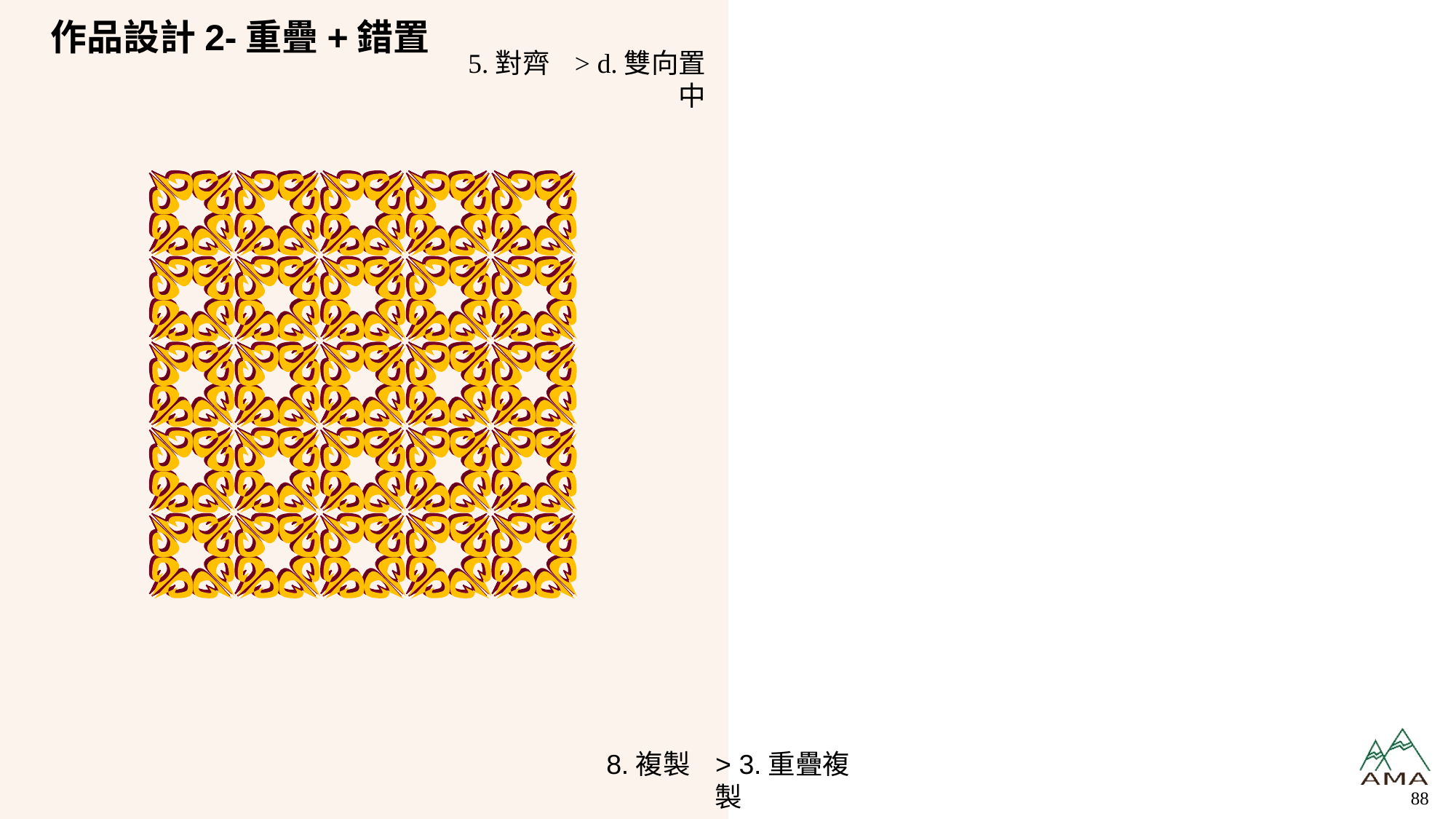

# 作品設計2-重疊+錯置
5.對齊   > d.雙向置中

8.複製   > 3.重疊複製
88